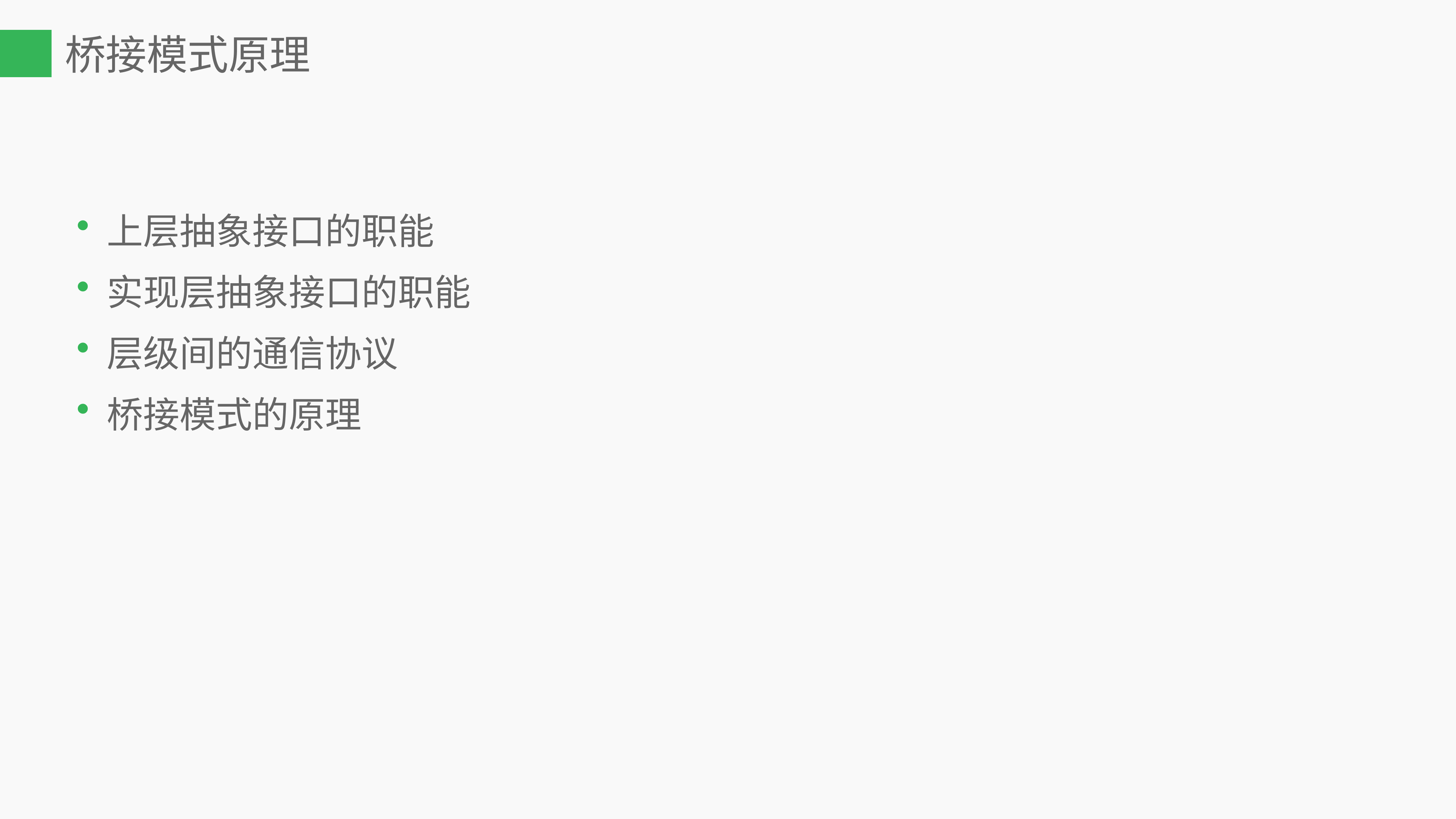

桥接模式原理

上层抽象接口的职能
实现层抽象接口的职能
层级间的通信协议
桥接模式的原理